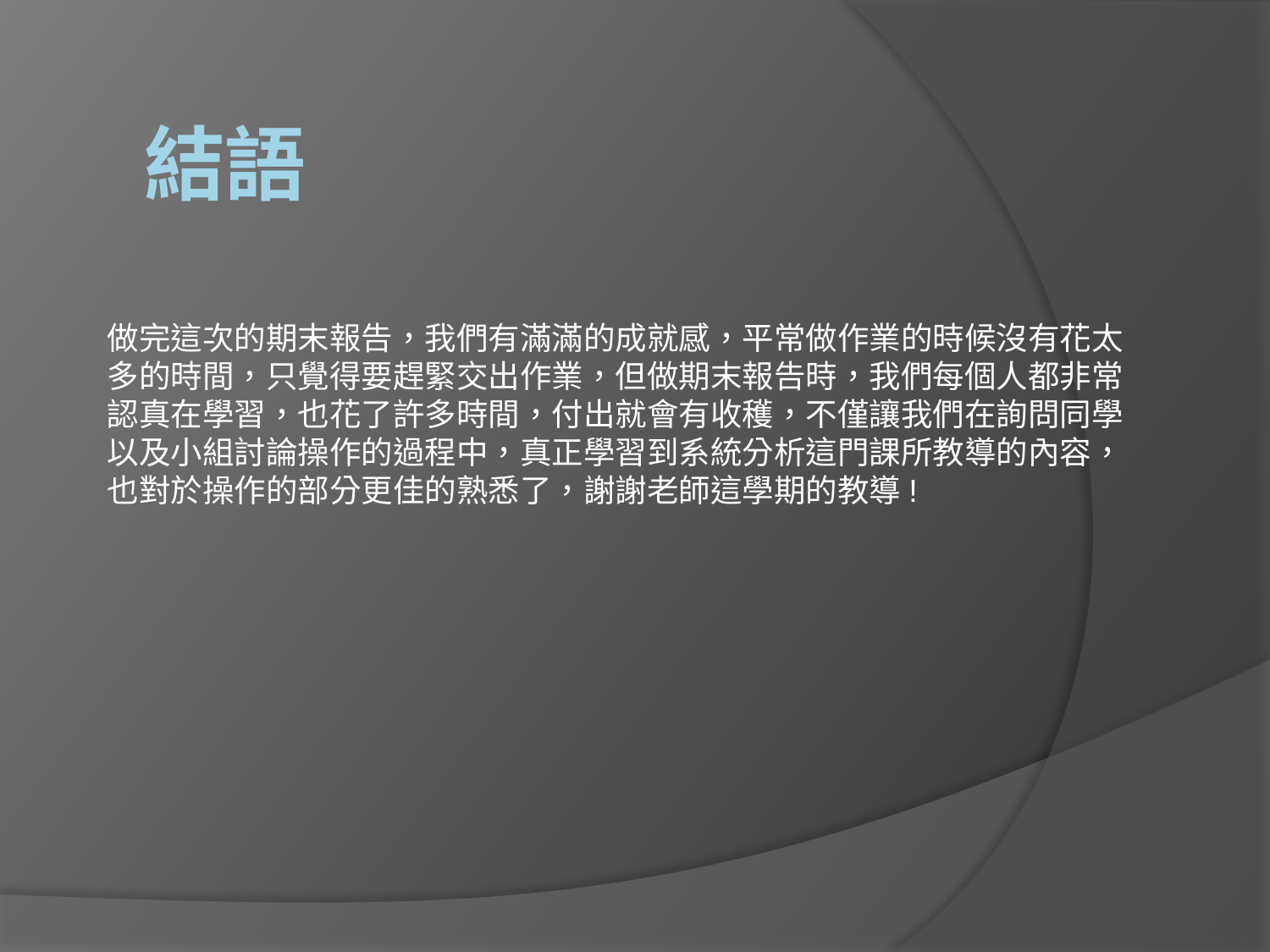

# 結語
做完這次的期末報告，我們有滿滿的成就感，平常做作業的時候沒有花太多的時間，只覺得要趕緊交出作業，但做期末報告時，我們每個人都非常認真在學習，也花了許多時間，付出就會有收穫，不僅讓我們在詢問同學以及小組討論操作的過程中，真正學習到系統分析這門課所教導的內容，也對於操作的部分更佳的熟悉了，謝謝老師這學期的教導!